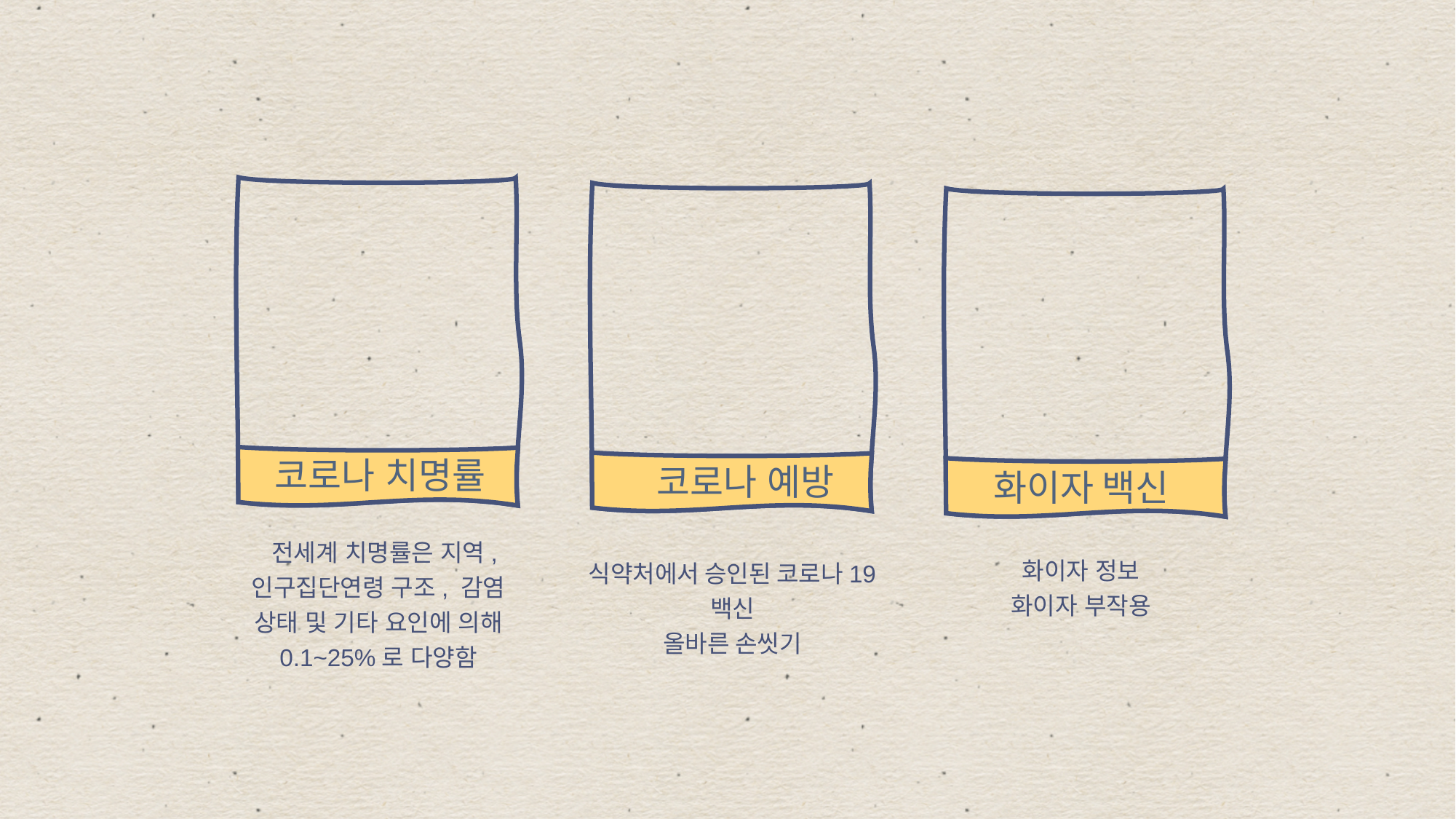

코로나 치명률
코로나 예방
화이자 백신
 전세계 치명률은 지역, 인구집단연령 구조, 감염 상태 및 기타 요인에 의해 0.1~25%로 다양함
화이자 정보
화이자 부작용
식약처에서 승인된 코로나19 백신
올바른 손씻기